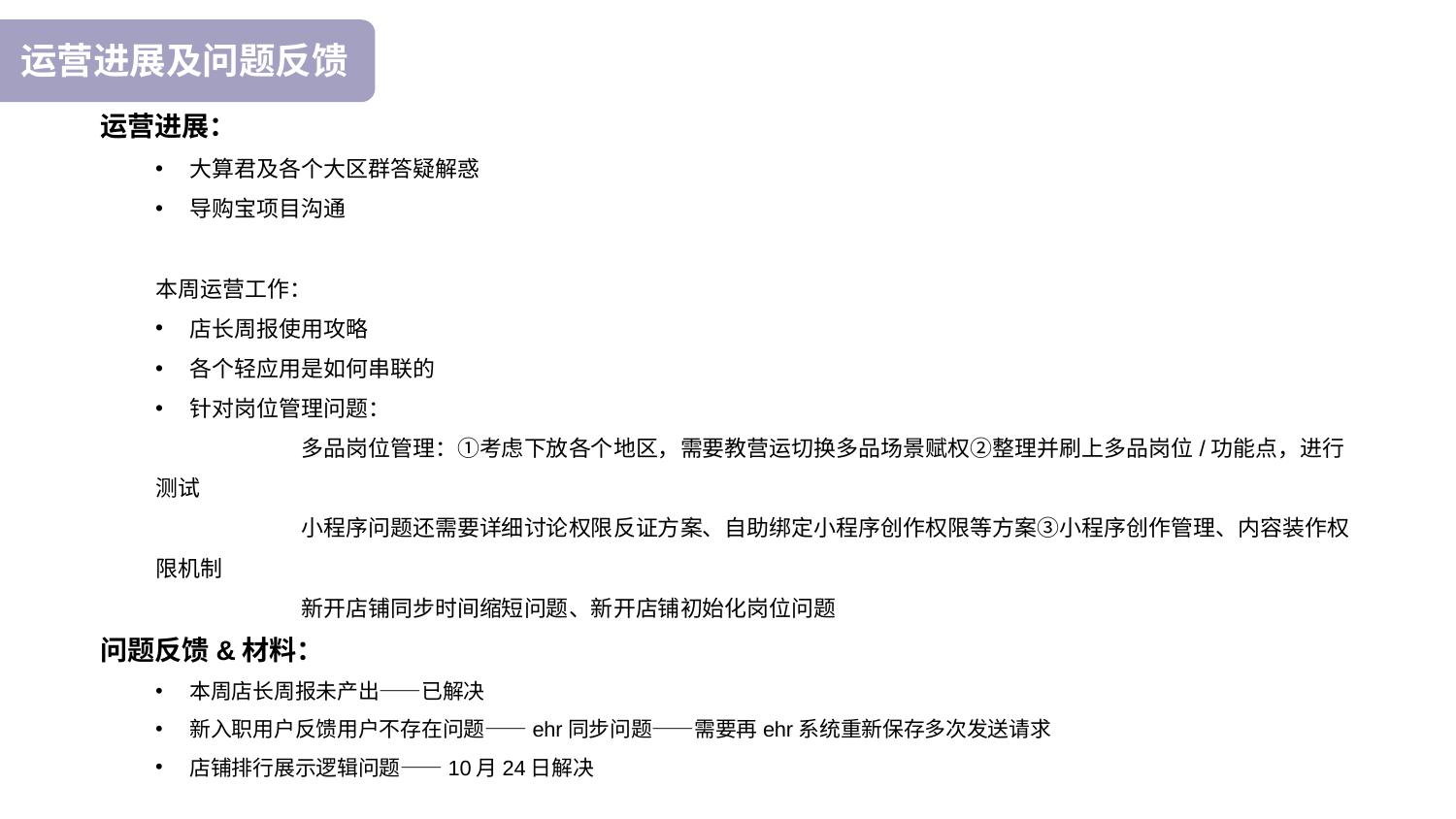

运营进展及问题反馈

运营进展：
大算君及各个大区群答疑解惑
导购宝项目沟通

本周运营工作：
店长周报使用攻略
各个轻应用是如何串联的
针对岗位管理问题：
	多品岗位管理：①考虑下放各个地区，需要教营运切换多品场景赋权②整理并刷上多品岗位/功能点，进行测试
	小程序问题还需要详细讨论权限反证方案、自助绑定小程序创作权限等方案③小程序创作管理、内容装作权限机制
      	新开店铺同步时间缩短问题、新开店铺初始化岗位问题

问题反馈&材料：
本周店长周报未产出——已解决
新入职用户反馈用户不存在问题——ehr同步问题——需要再ehr系统重新保存多次发送请求
店铺排行展示逻辑问题——10月24日解决